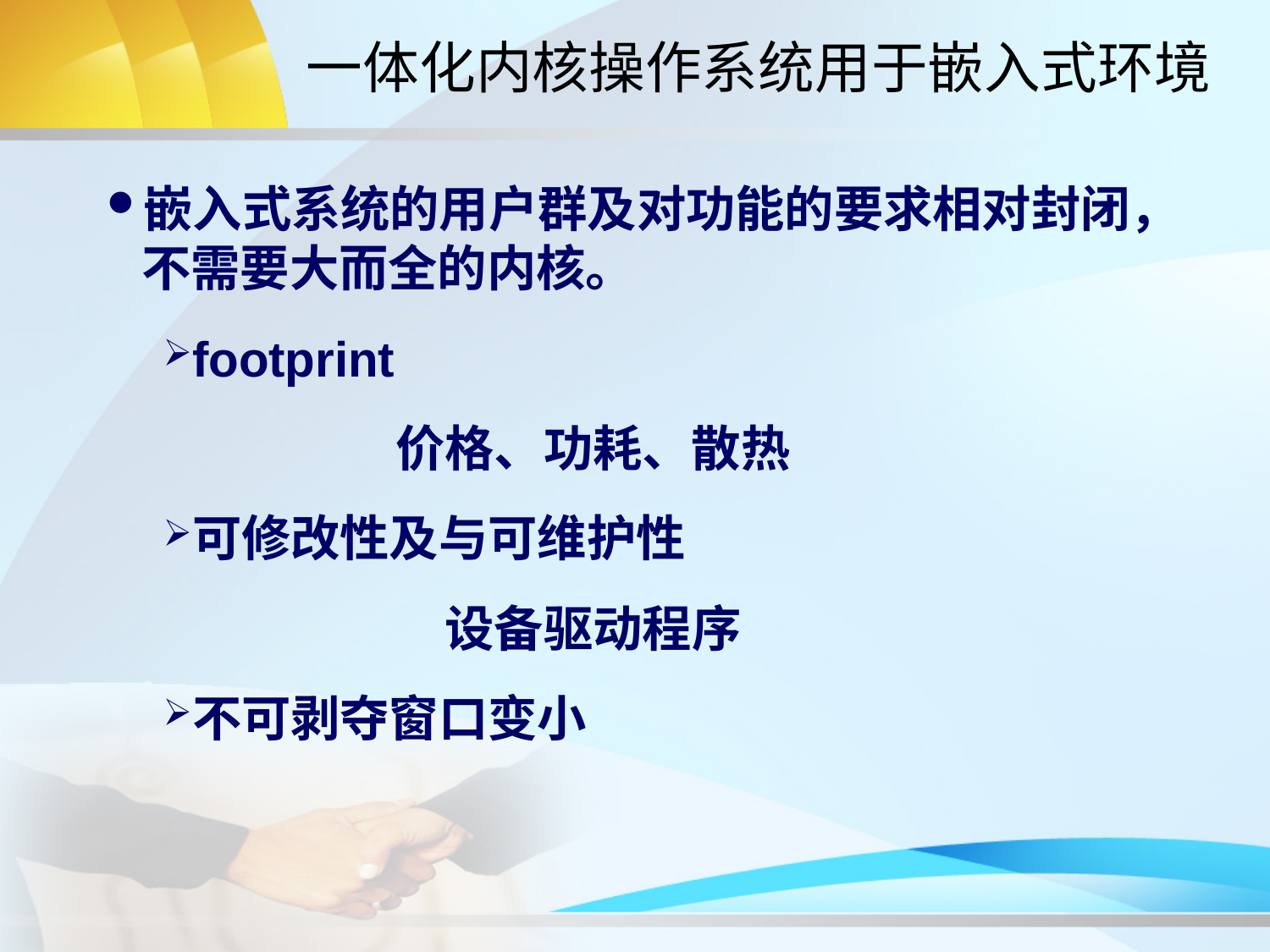

# 一体化内核操作系统用于嵌入式环境
嵌入式系统的用户群及对功能的要求相对封闭，不需要大而全的内核。
footprint
			价格、功耗、散热
可修改性及与可维护性
			设备驱动程序
不可剥夺窗口变小